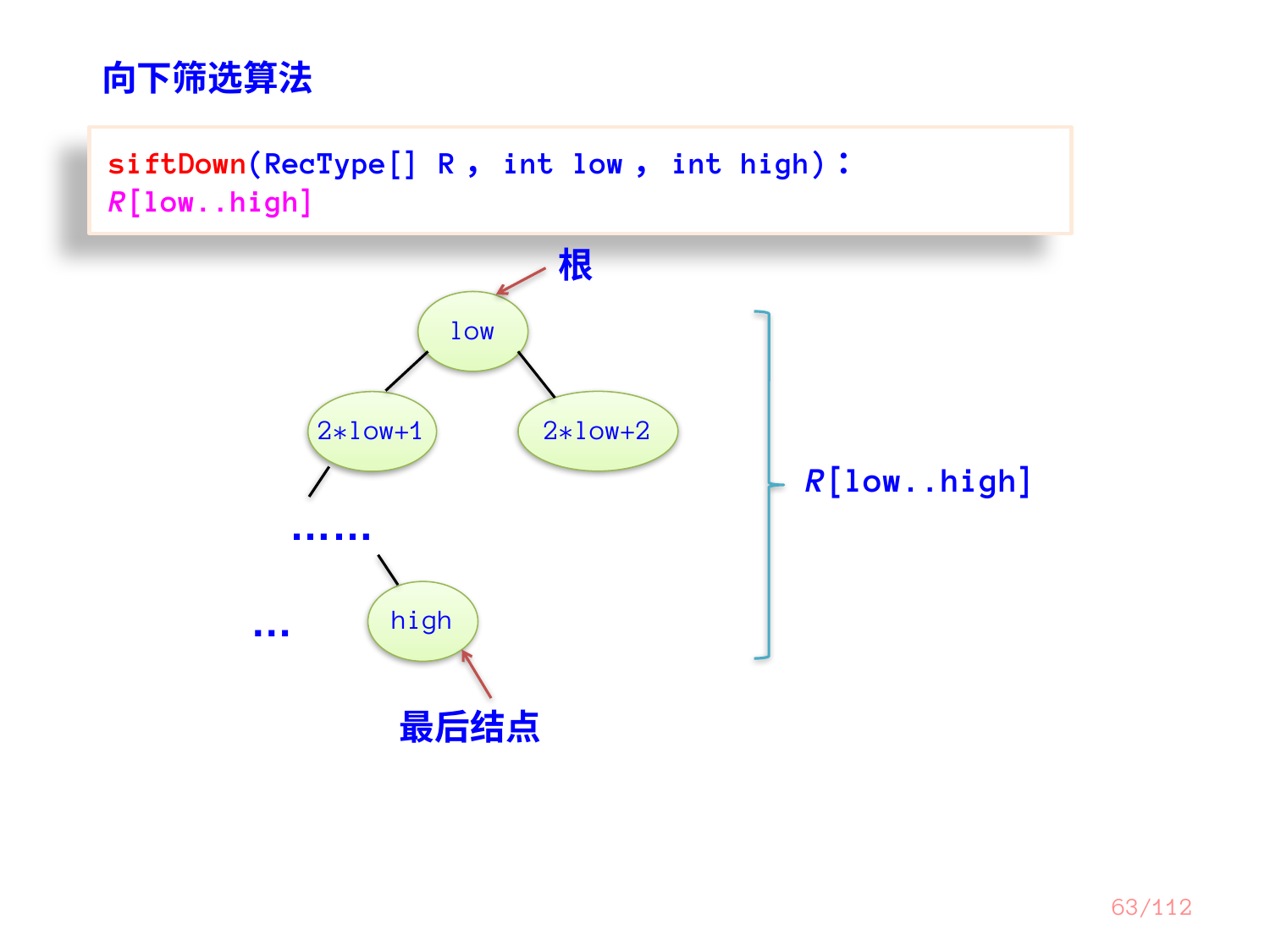

向下筛选算法
siftDown(RecType[] R，int low，int high)：R[low..high]
根
low

2*low+2
2*low+1
R[low..high]

……

high
…
最后结点
63/112